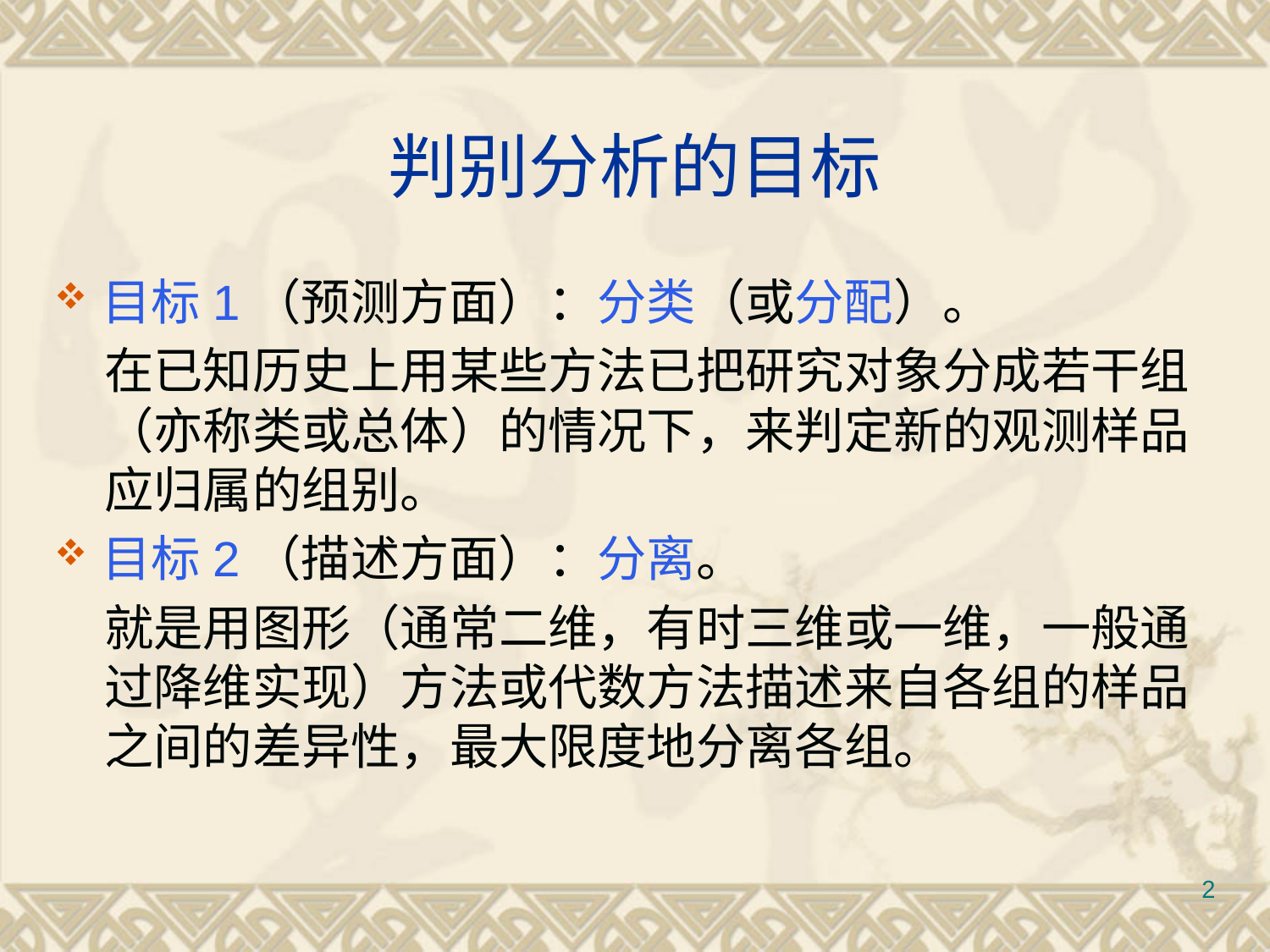

# 判别分析的目标
目标1（预测方面）：分类（或分配）。
在已知历史上用某些方法已把研究对象分成若干组（亦称类或总体）的情况下，来判定新的观测样品应归属的组别。
目标2（描述方面）：分离。
就是用图形（通常二维，有时三维或一维，一般通过降维实现）方法或代数方法描述来自各组的样品之间的差异性，最大限度地分离各组。
2